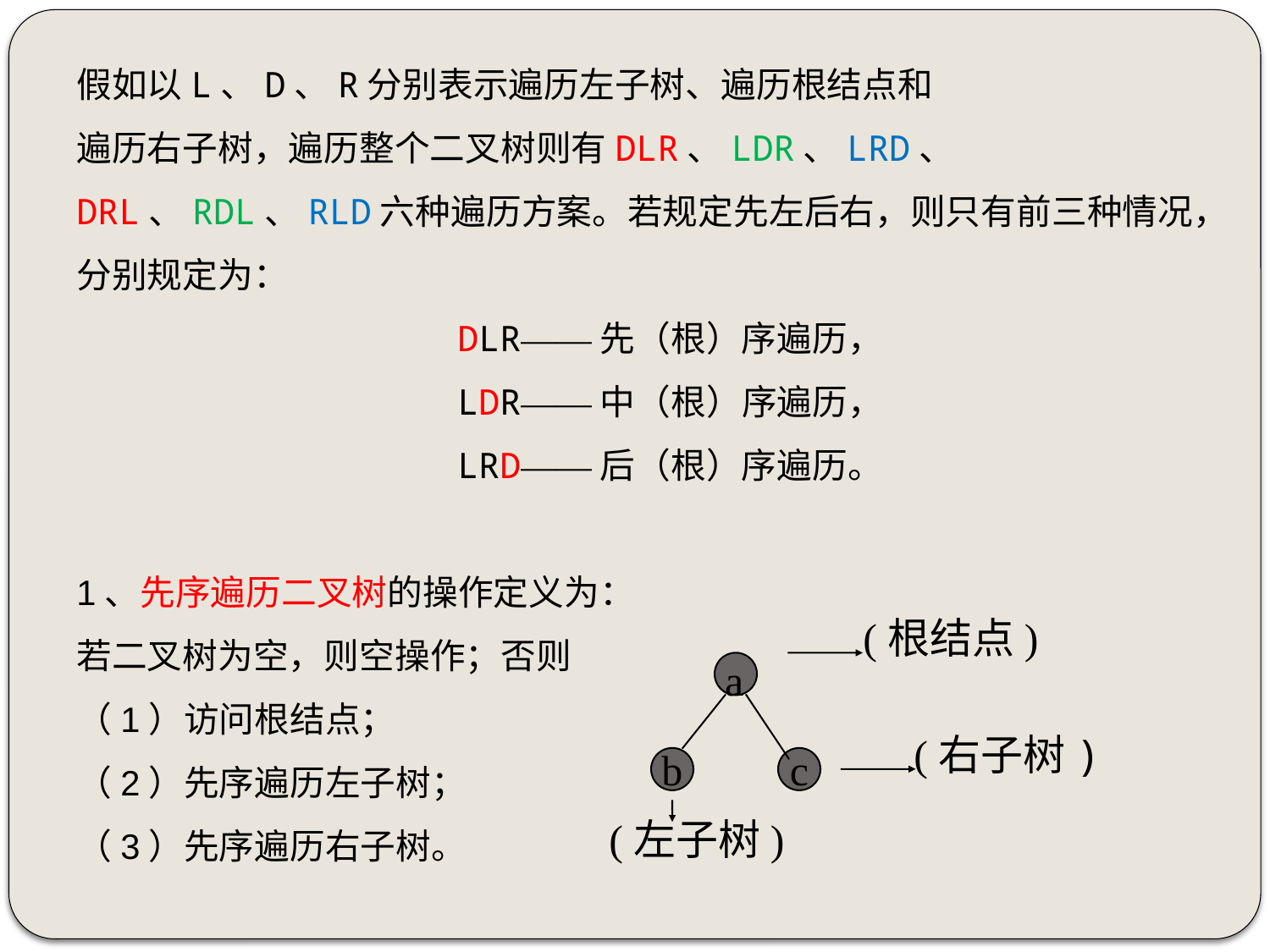

假如以L、D、R分别表示遍历左子树、遍历根结点和
遍历右子树，遍历整个二叉树则有DLR、LDR、LRD、
DRL、RDL、RLD六种遍历方案。若规定先左后右，则只有前三种情况，分别规定为：
                  DLR——先（根）序遍历，
                  LDR——中（根）序遍历，
                  LRD——后（根）序遍历。

1、先序遍历二叉树的操作定义为：
若二叉树为空，则空操作；否则
（1）访问根结点；
（2）先序遍历左子树；
（3）先序遍历右子树。

(根结点)
a

(右子树)
b
c

(左子树)